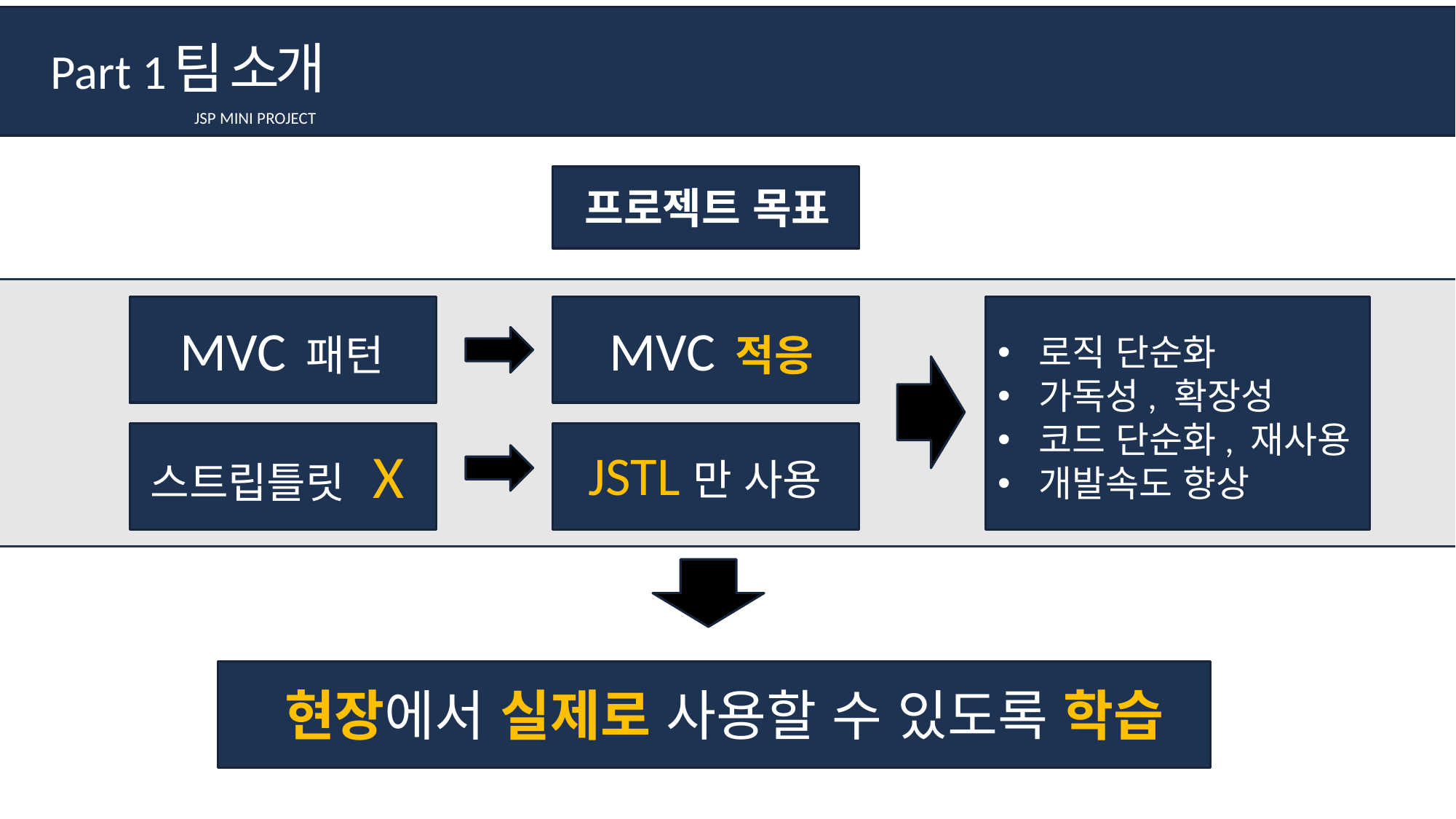

팀 소개
Part 1
JSP MINI PROJECT

프로젝트 목표

MVC 적응
MVC 패턴

로직 단순화
가독성, 확장성
코드 단순화, 재사용
개발속도 향상

스트립틀릿 X
JSTL만 사용

현장에서 실제로 사용할 수 있도록 학습